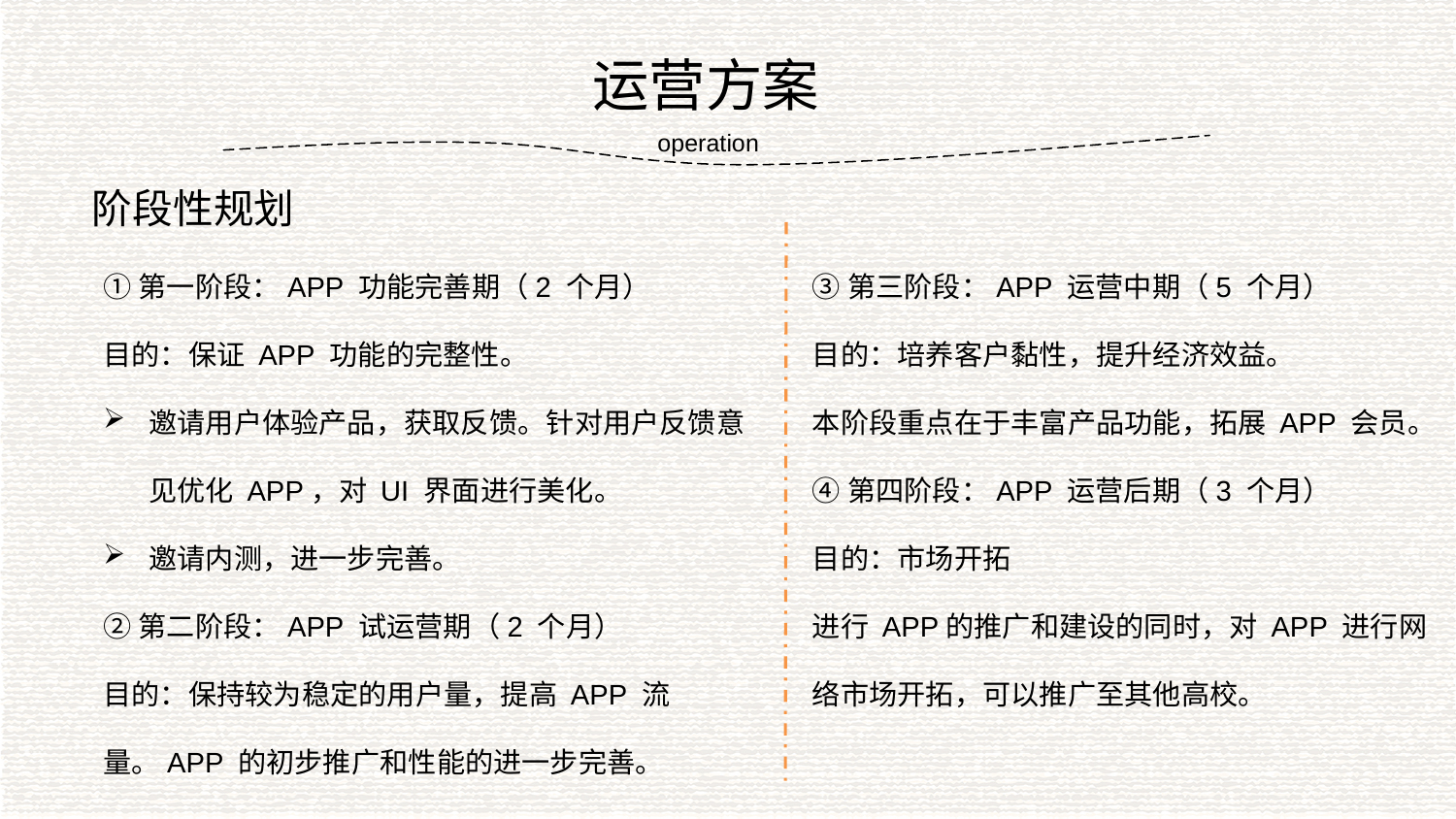

运营方案
operation

阶段性规划
①第一阶段：APP 功能完善期（2 个月）
目的：保证 APP 功能的完整性。
邀请用户体验产品，获取反馈。针对用户反馈意见优化 APP，对 UI 界面进行美化。
邀请内测，进一步完善。
②第二阶段：APP 试运营期（2 个月）
目的：保持较为稳定的用户量，提高 APP 流量。APP 的初步推广和性能的进一步完善。

③第三阶段：APP 运营中期（5 个月）
目的：培养客户黏性，提升经济效益。
本阶段重点在于丰富产品功能，拓展 APP 会员。
④第四阶段：APP 运营后期（3 个月）
目的：市场开拓
进行 APP的推广和建设的同时，对 APP 进行网络市场开拓，可以推广至其他高校。